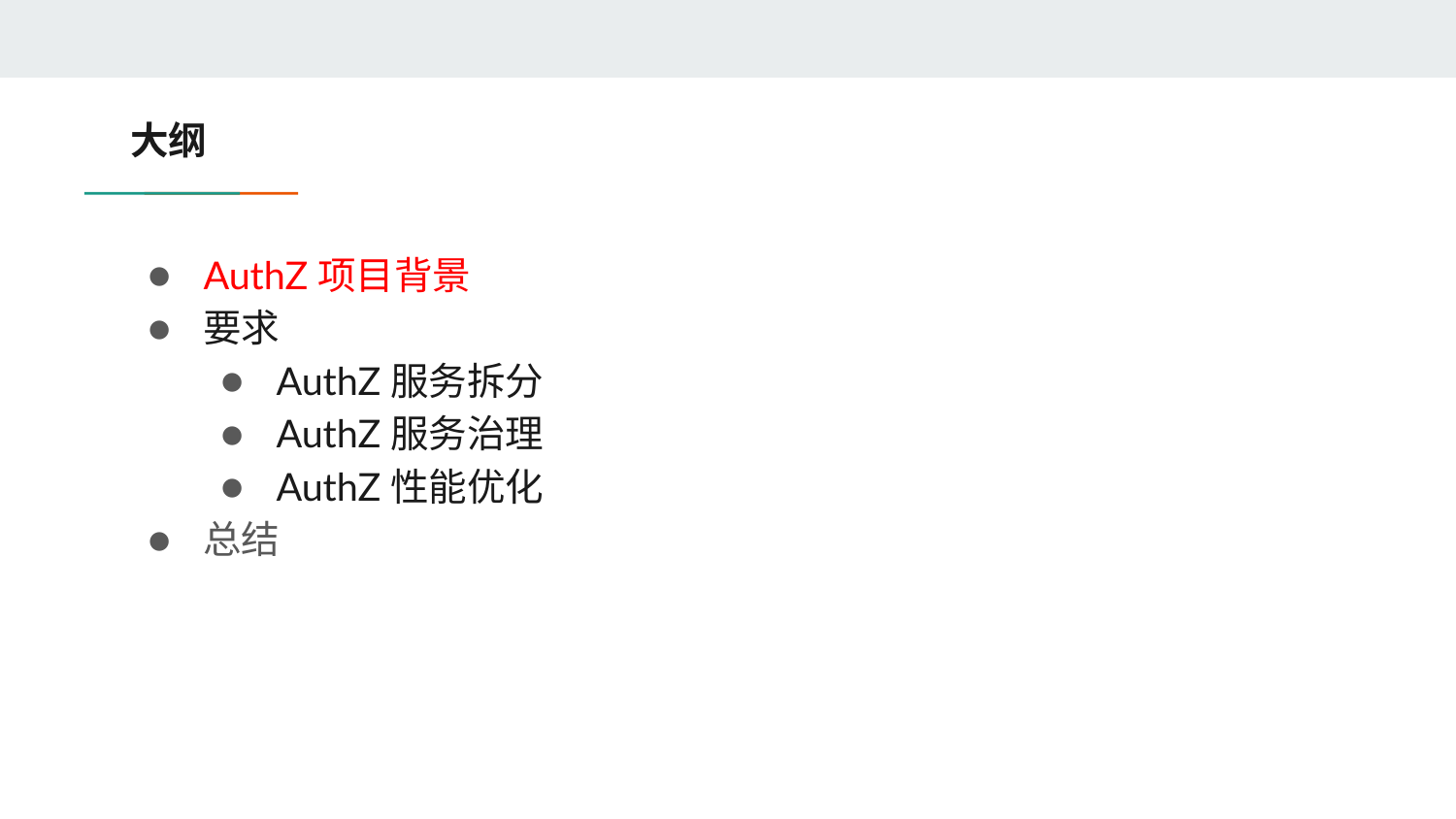

# 大纲
AuthZ项目背景
要求
AuthZ服务拆分
AuthZ服务治理
AuthZ性能优化
总结